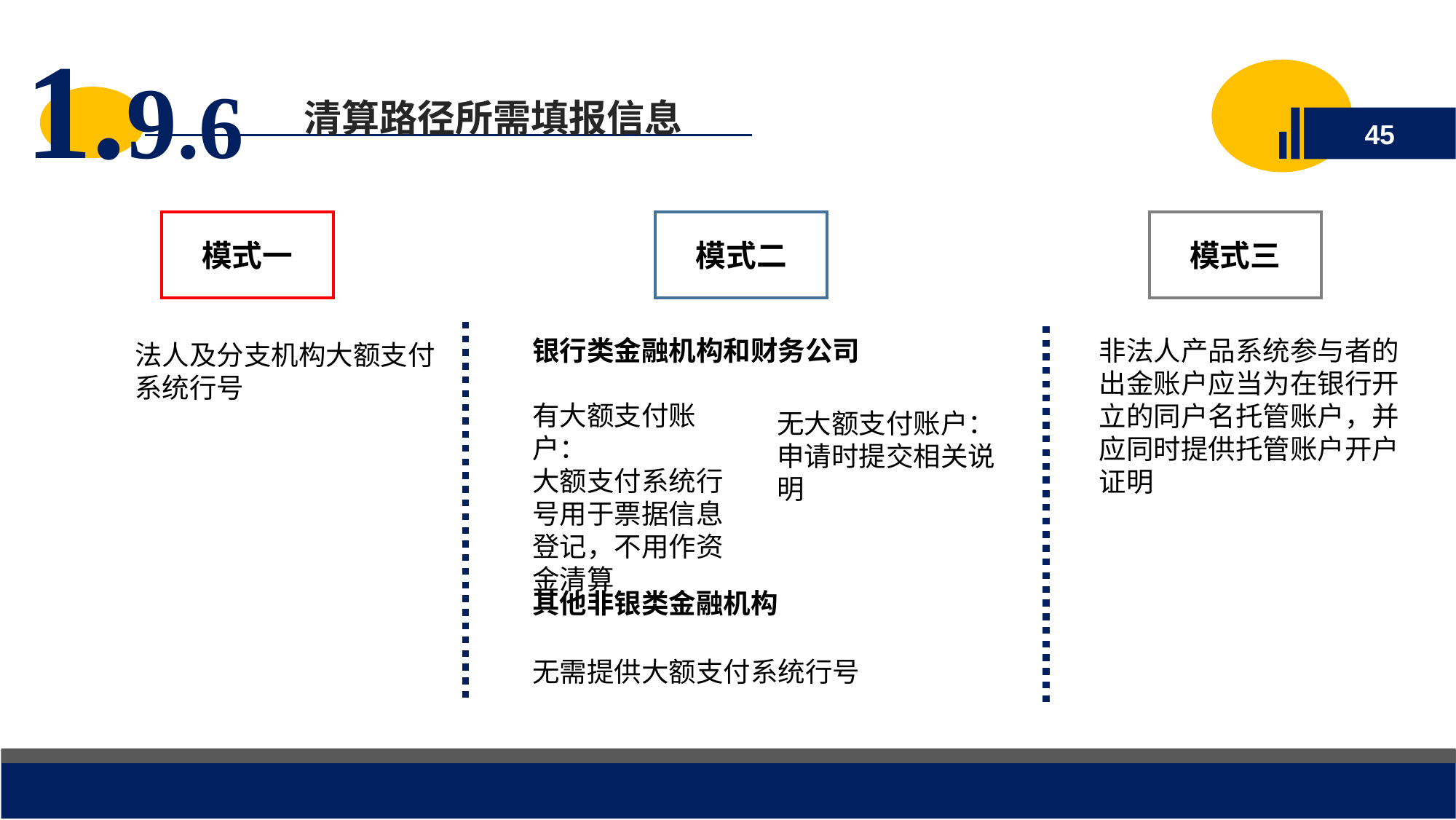

清算路径所需填报信息
1.9.6

45

模式一:会员所属的系统参与者均使用关联的大额支付系统直接参与者清算账户进行资金清算。
模式一
模式二
模式三
法人及分支机构大额支付系统行号
银行类金融机构和财务公司
非法人产品系统参与者的出金账户应当为在银行开立的同户名托管账户，并应同时提供托管账户开户证明
有大额支付账户：
大额支付系统行号用于票据信息登记，不用作资金清算
无大额支付账户：
申请时提交相关说明
其他非银类金融机构
无需提供大额支付系统行号